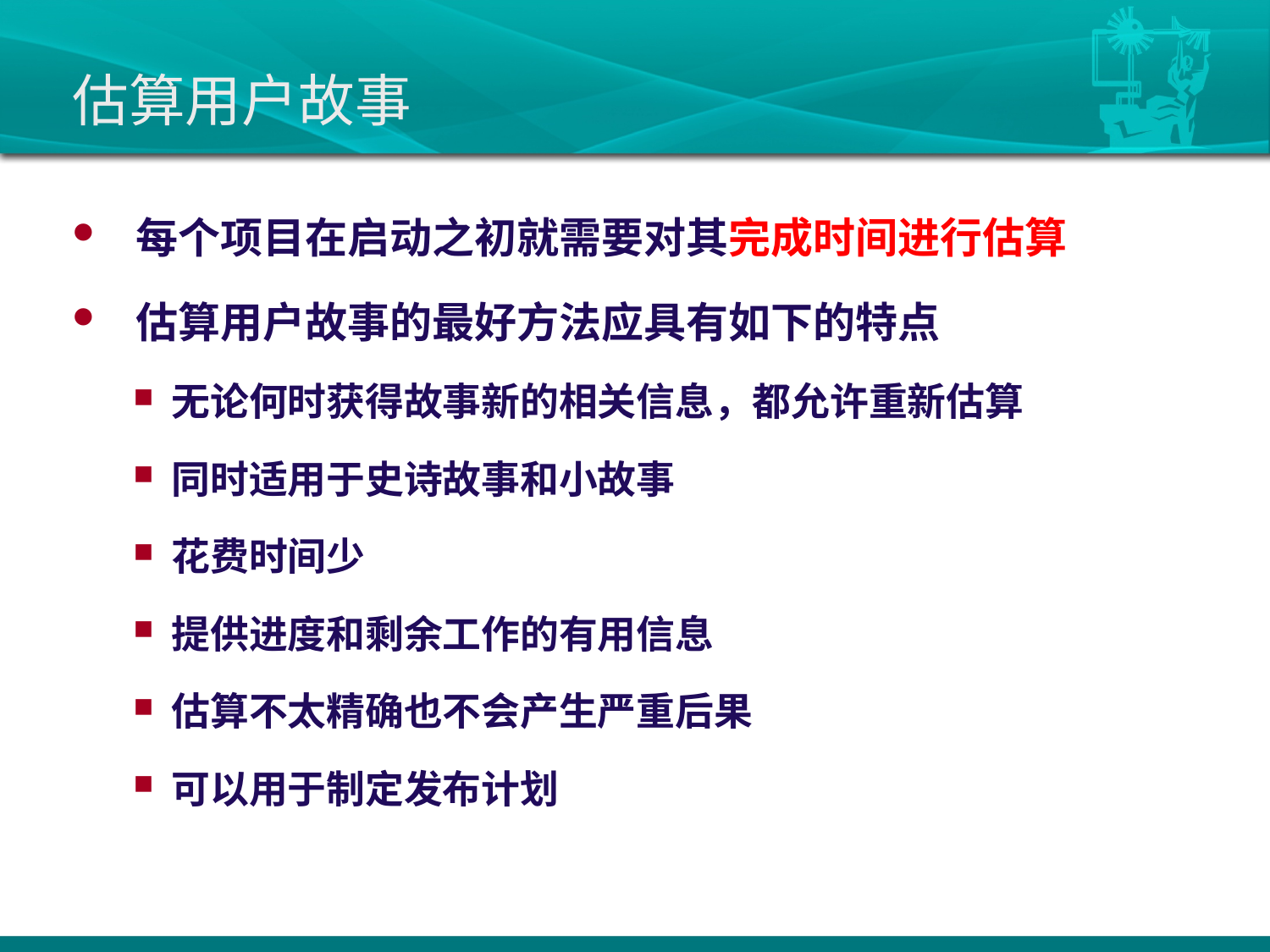

# 估算用户故事
每个项目在启动之初就需要对其完成时间进行估算
估算用户故事的最好方法应具有如下的特点
无论何时获得故事新的相关信息，都允许重新估算
同时适用于史诗故事和小故事
花费时间少
提供进度和剩余工作的有用信息
估算不太精确也不会产生严重后果
可以用于制定发布计划